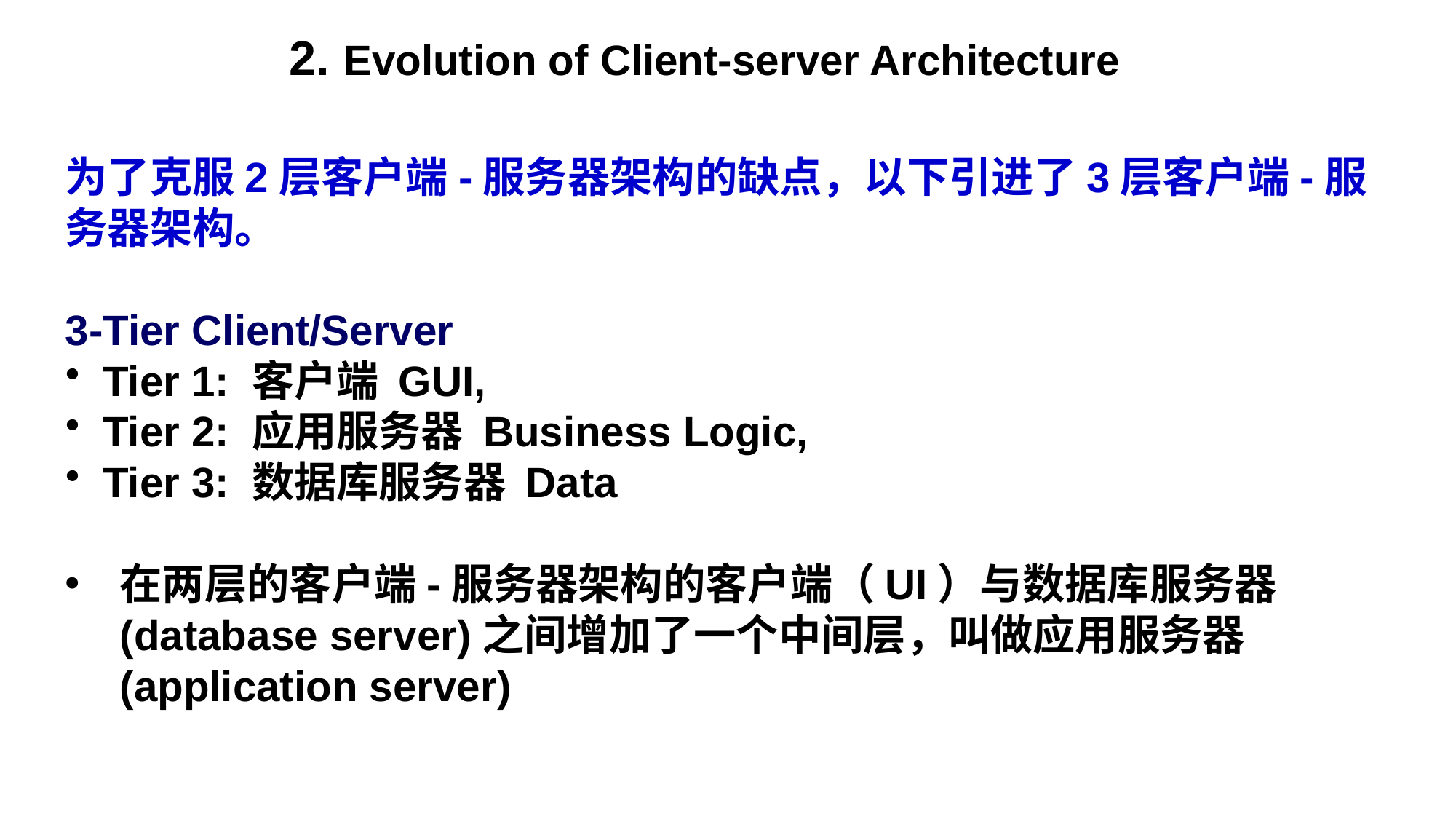

Evolution of Client-server Architecture
为了克服2层客户端-服务器架构的缺点，以下引进了3层客户端-服务器架构。

3-Tier Client/Server
 Tier 1: 客户端 GUI,
 Tier 2: 应用服务器 Business Logic,
 Tier 3: 数据库服务器 Data

在两层的客户端-服务器架构的客户端（UI）与数据库服务器(database server)之间增加了一个中间层，叫做应用服务器(application server)